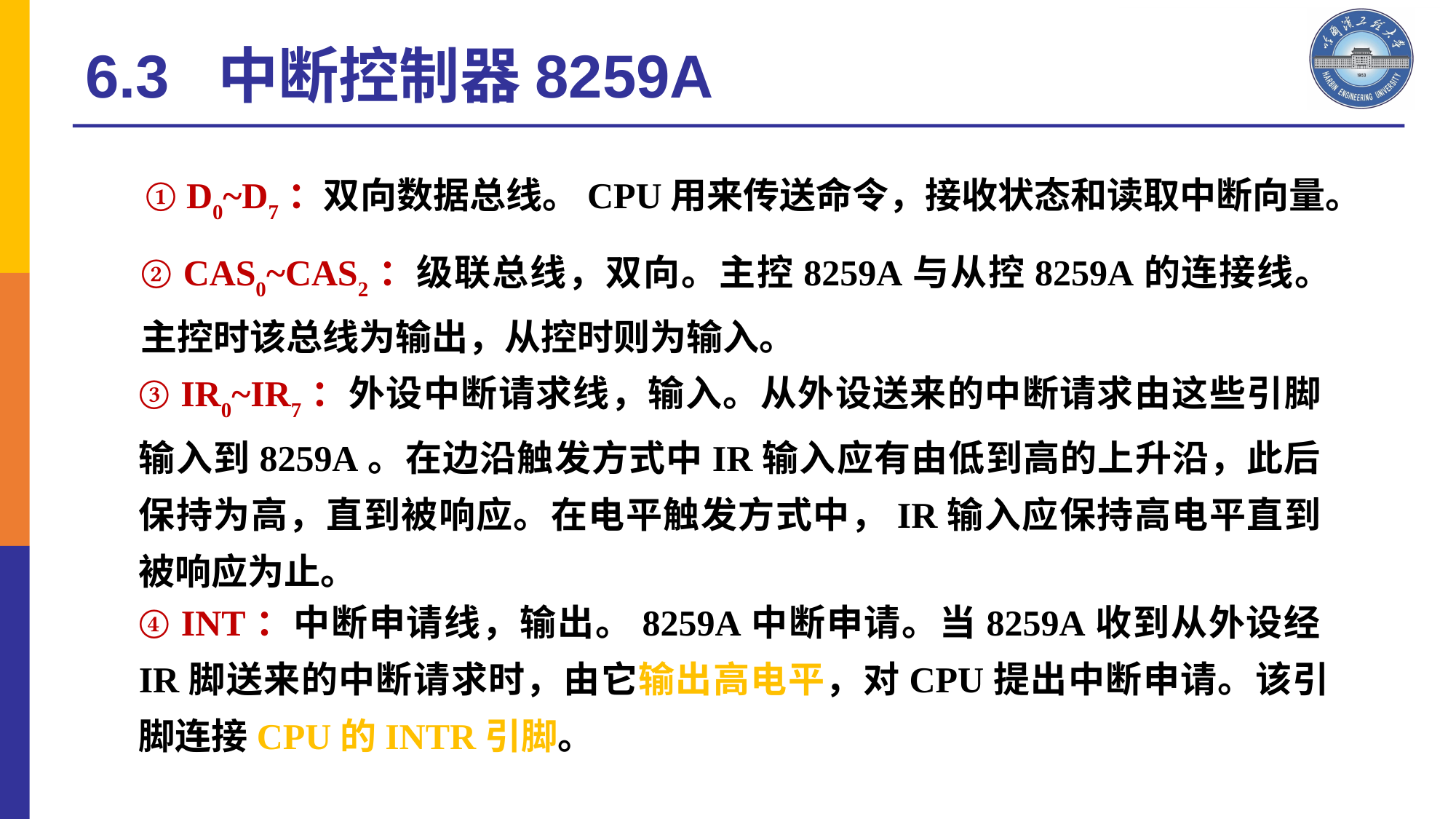

# 6.3  中断控制器8259A
① D0~D7：双向数据总线。CPU用来传送命令，接收状态和读取中断向量。
② CAS0~CAS2：级联总线，双向。主控8259A与从控8259A的连接线。主控时该总线为输出，从控时则为输入。
③ IR0~IR7：外设中断请求线，输入。从外设送来的中断请求由这些引脚输入到8259A。在边沿触发方式中IR输入应有由低到高的上升沿，此后保持为高，直到被响应。在电平触发方式中，IR输入应保持高电平直到被响应为止。
④ INT：中断申请线，输出。8259A中断申请。当8259A收到从外设经IR脚送来的中断请求时，由它输出高电平，对CPU提出中断申请。该引脚连接CPU的INTR引脚。